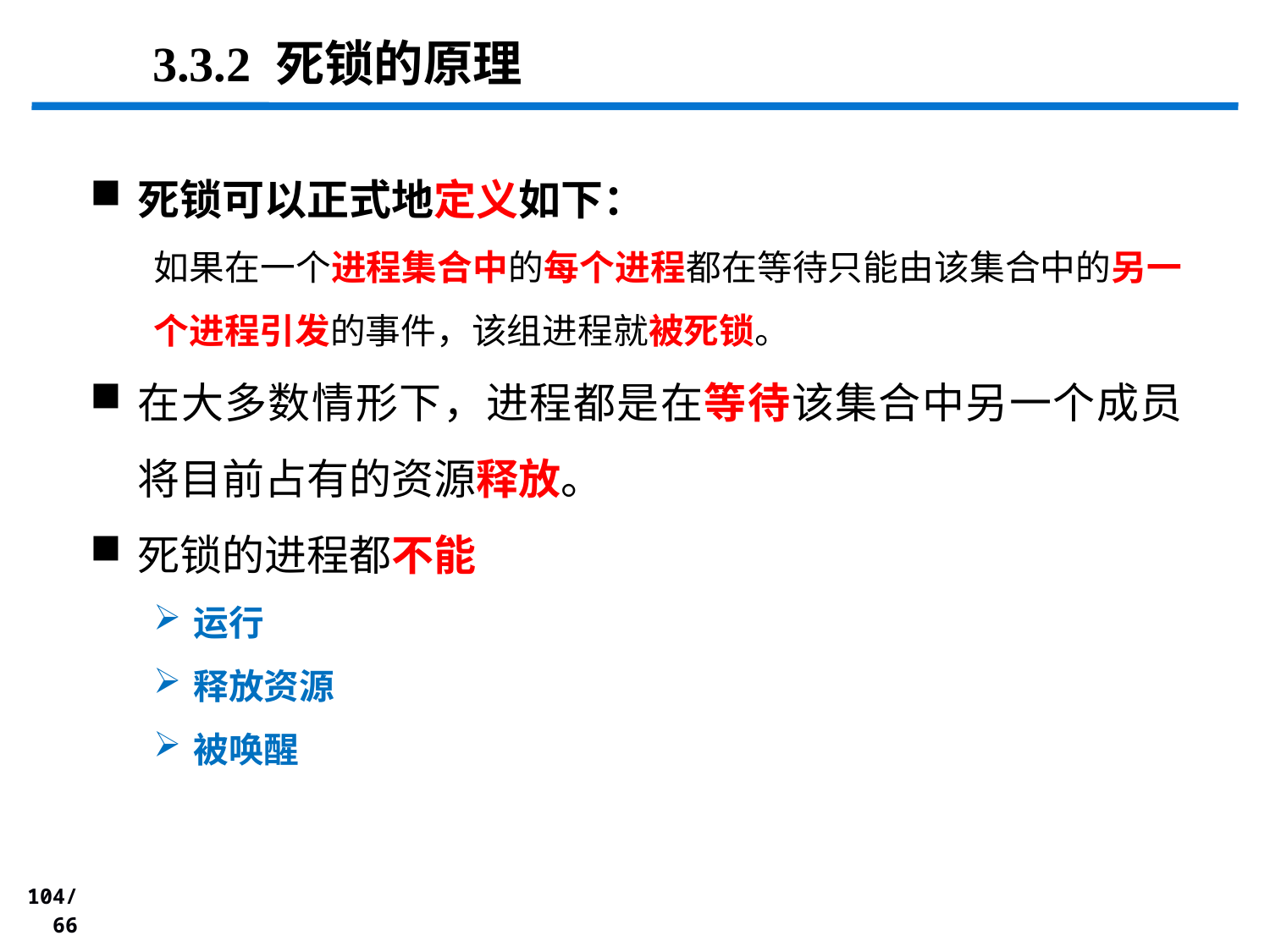

# 3.3.2 死锁的原理
死锁可以正式地定义如下：
如果在一个进程集合中的每个进程都在等待只能由该集合中的另一个进程引发的事件，该组进程就被死锁。
在大多数情形下，进程都是在等待该集合中另一个成员将目前占有的资源释放。
死锁的进程都不能
运行
释放资源
被唤醒